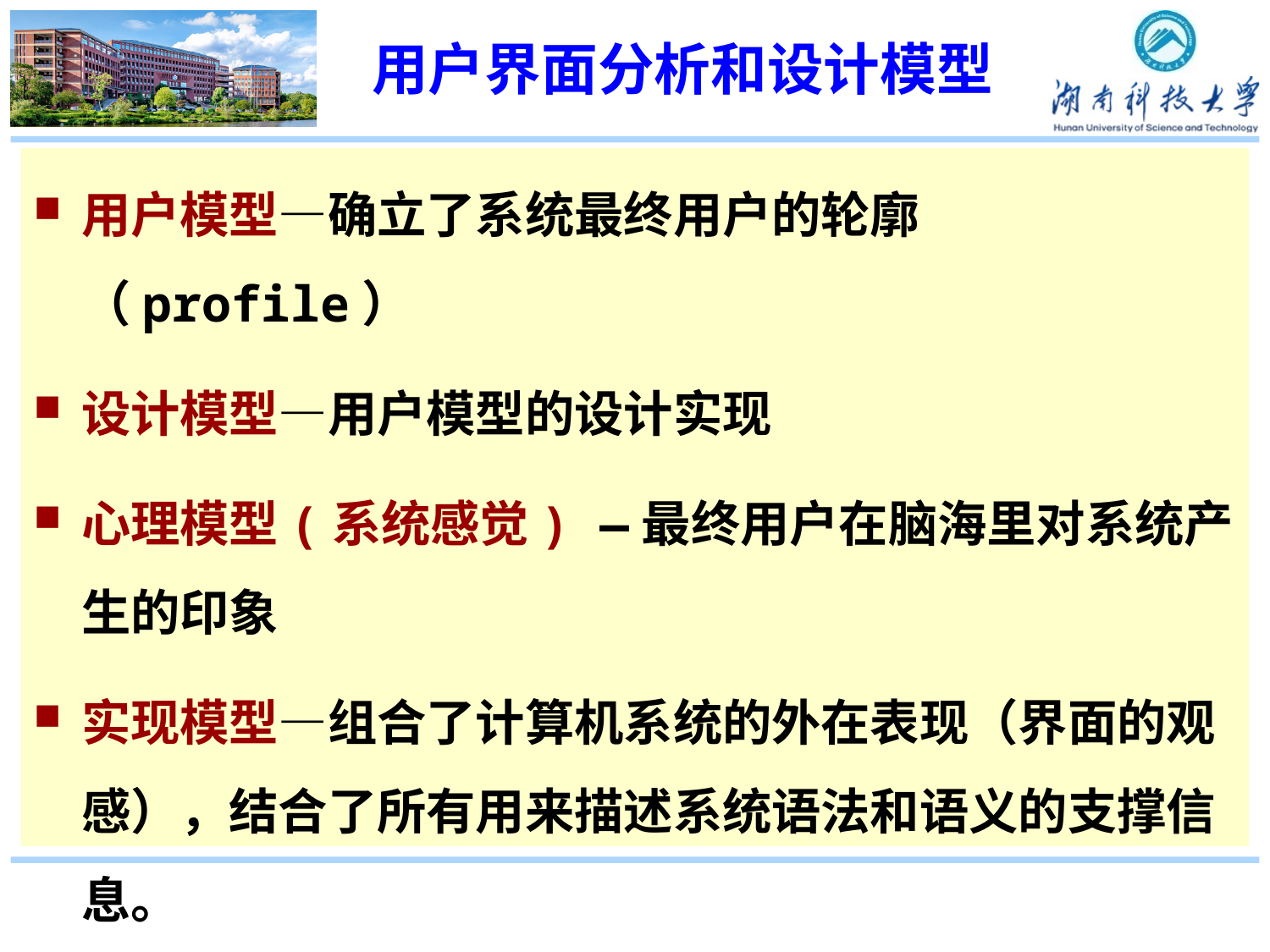

# 用户界面分析和设计模型
用户模型—确立了系统最终用户的轮廓（profile）
设计模型—用户模型的设计实现
心理模型(系统感觉) —最终用户在脑海里对系统产生的印象
实现模型—组合了计算机系统的外在表现（界面的观感），结合了所有用来描述系统语法和语义的支撑信息。
10